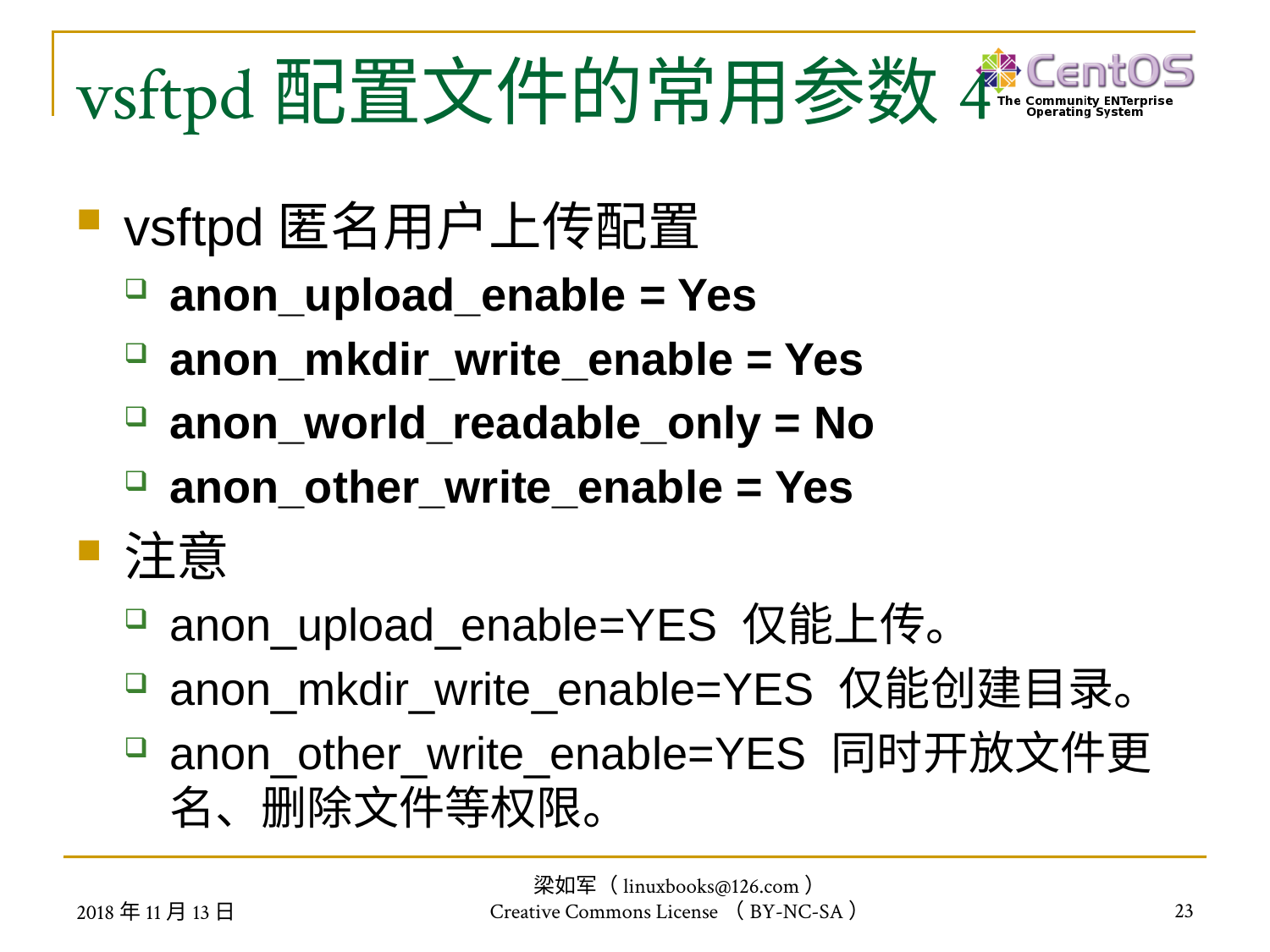

# vsftpd配置文件的常用参数4
vsftpd匿名用户上传配置
anon_upload_enable = Yes
anon_mkdir_write_enable = Yes
anon_world_readable_only = No
anon_other_write_enable = Yes
注意
anon_upload_enable=YES 仅能上传。
anon_mkdir_write_enable=YES 仅能创建目录。
anon_other_write_enable=YES 同时开放文件更名、删除文件等权限。

梁如军（linuxbooks@126.com）
Creative Commons License（BY-NC-SA）
2018年11月13日
23